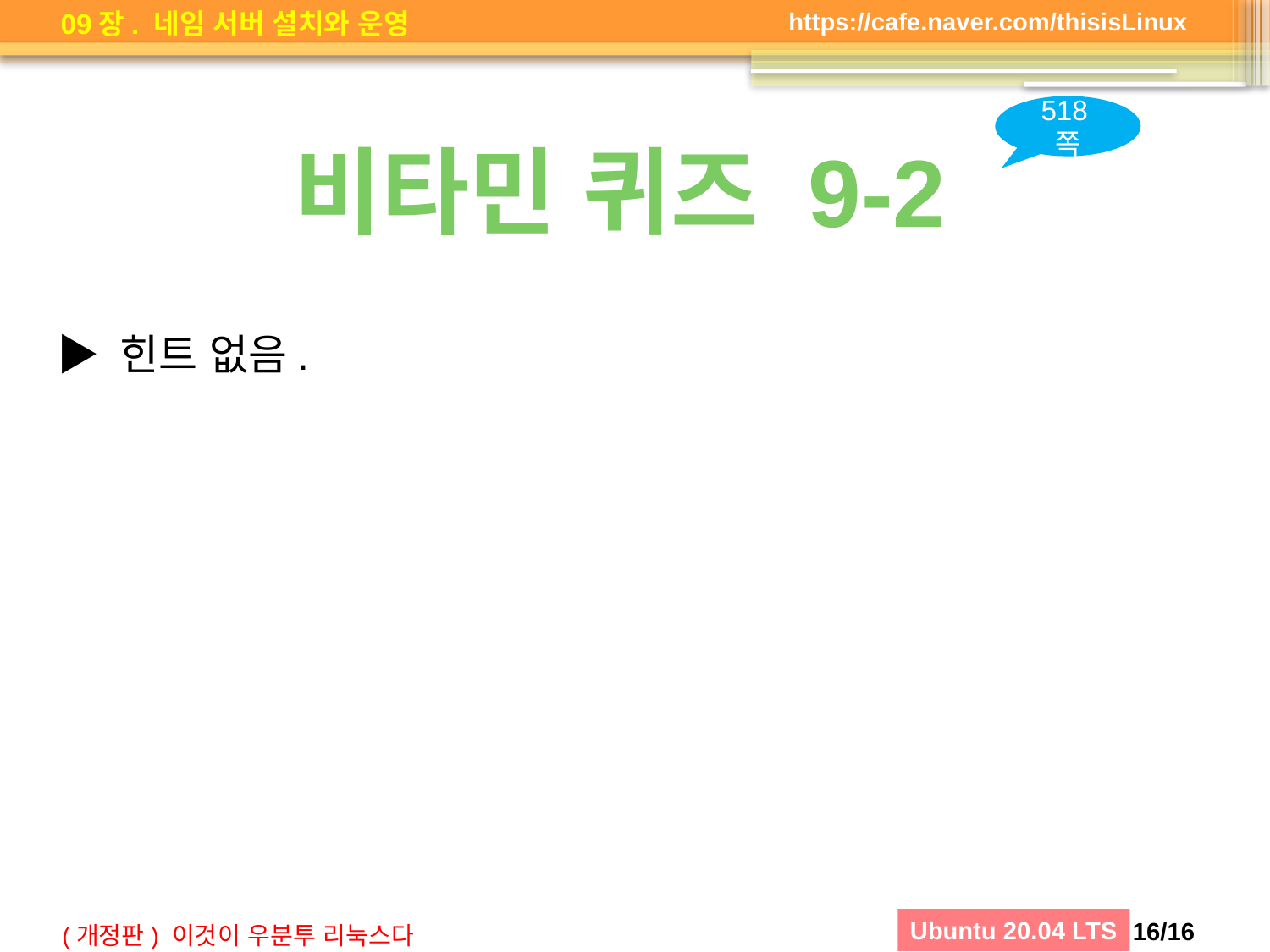

518쪽
비타민 퀴즈 9-2
▶ 힌트 없음.